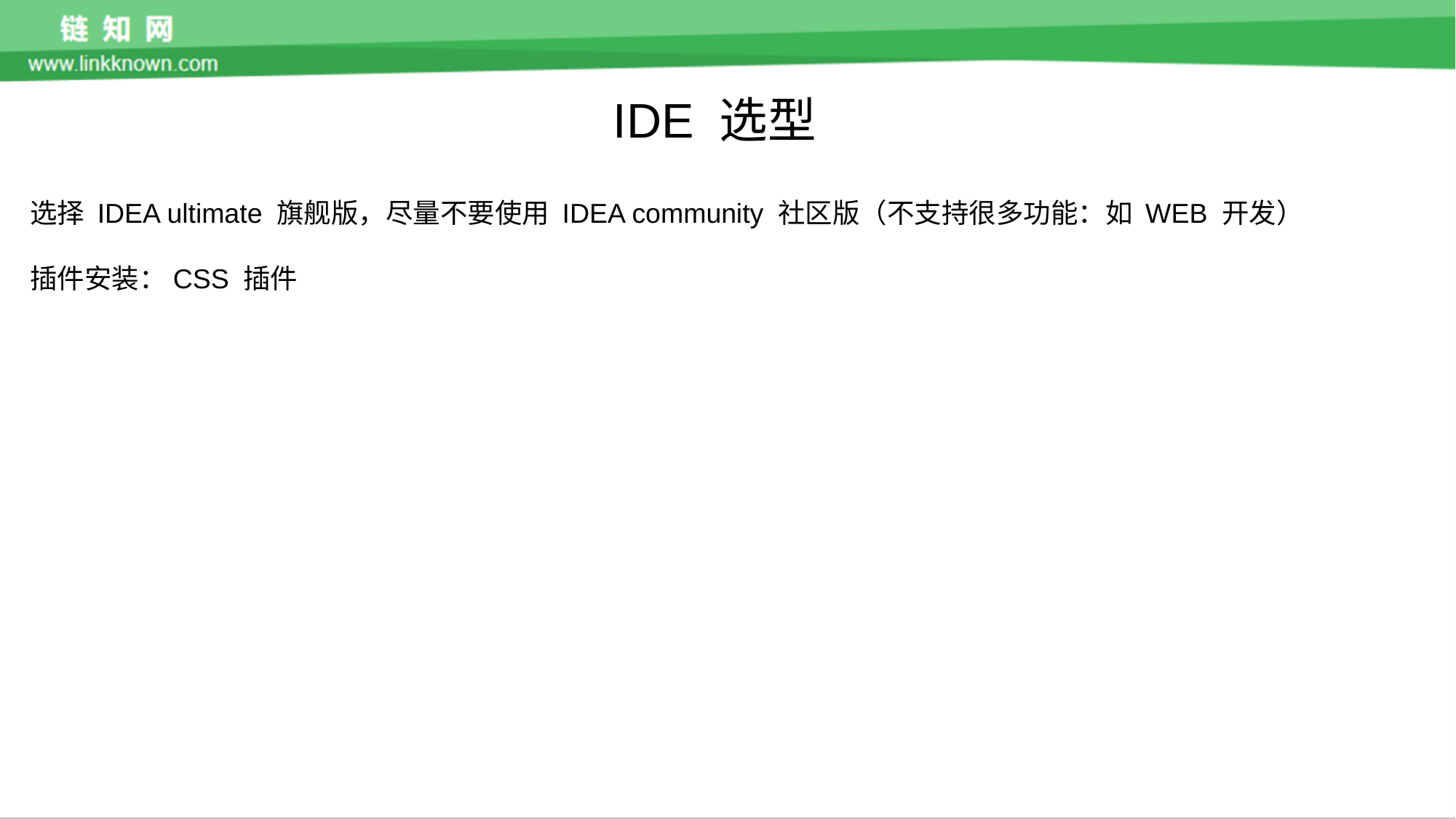

IDE 选型
选择 IDEA ultimate 旗舰版，尽量不要使用 IDEA community 社区版（不支持很多功能：如 WEB 开发）

插件安装：CSS 插件